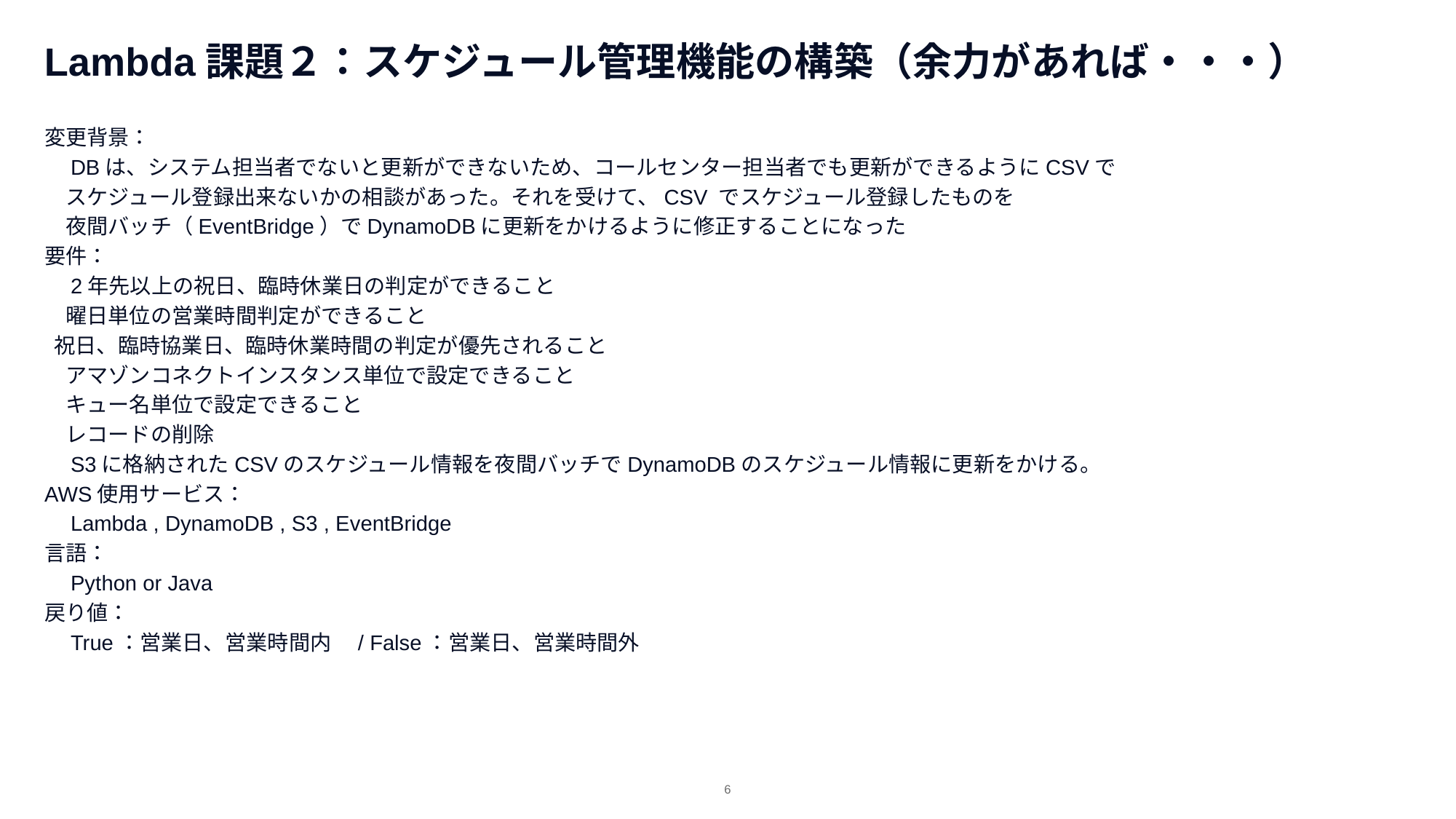

# Lambda課題２：スケジュール管理機能の構築（余力があれば・・・）
変更背景：
　DBは、システム担当者でないと更新ができないため、コールセンター担当者でも更新ができるようにCSVで
　スケジュール登録出来ないかの相談があった。それを受けて、CSV でスケジュール登録したものを
　夜間バッチ（EventBridge）でDynamoDBに更新をかけるように修正することになった
要件：
　2年先以上の祝日、臨時休業日の判定ができること
　曜日単位の営業時間判定ができること
 祝日、臨時協業日、臨時休業時間の判定が優先されること
　アマゾンコネクトインスタンス単位で設定できること
　キュー名単位で設定できること
　レコードの削除
　S3に格納されたCSVのスケジュール情報を夜間バッチでDynamoDBのスケジュール情報に更新をかける。
AWS使用サービス：
　Lambda , DynamoDB , S3 , EventBridge
言語：
　Python or Java
戻り値：
　True：営業日、営業時間内　/ False：営業日、営業時間外